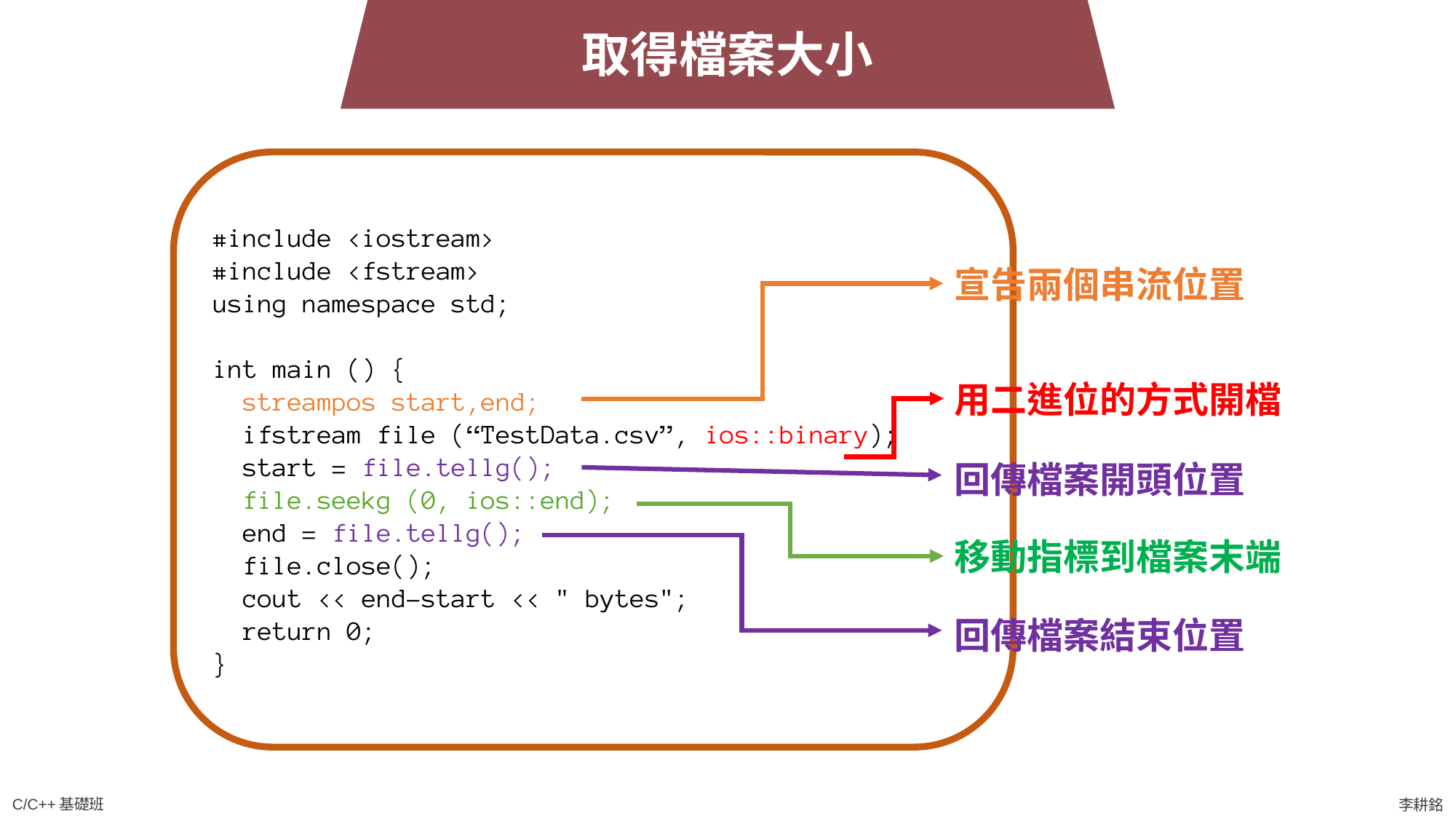

取得檔案大小
#include <iostream>
#include <fstream>
using namespace std;

int main () {
  streampos start,end;
  ifstream file (“TestData.csv”, ios::binary);
  start = file.tellg();
  file.seekg (0, ios::end);
  end = file.tellg();
  file.close();
  cout << end-start << " bytes";
  return 0;
}
宣告兩個串流位置
用二進位的方式開檔
回傳檔案開頭位置
移動指標到檔案末端
回傳檔案結束位置
C/C++基礎班
李耕銘